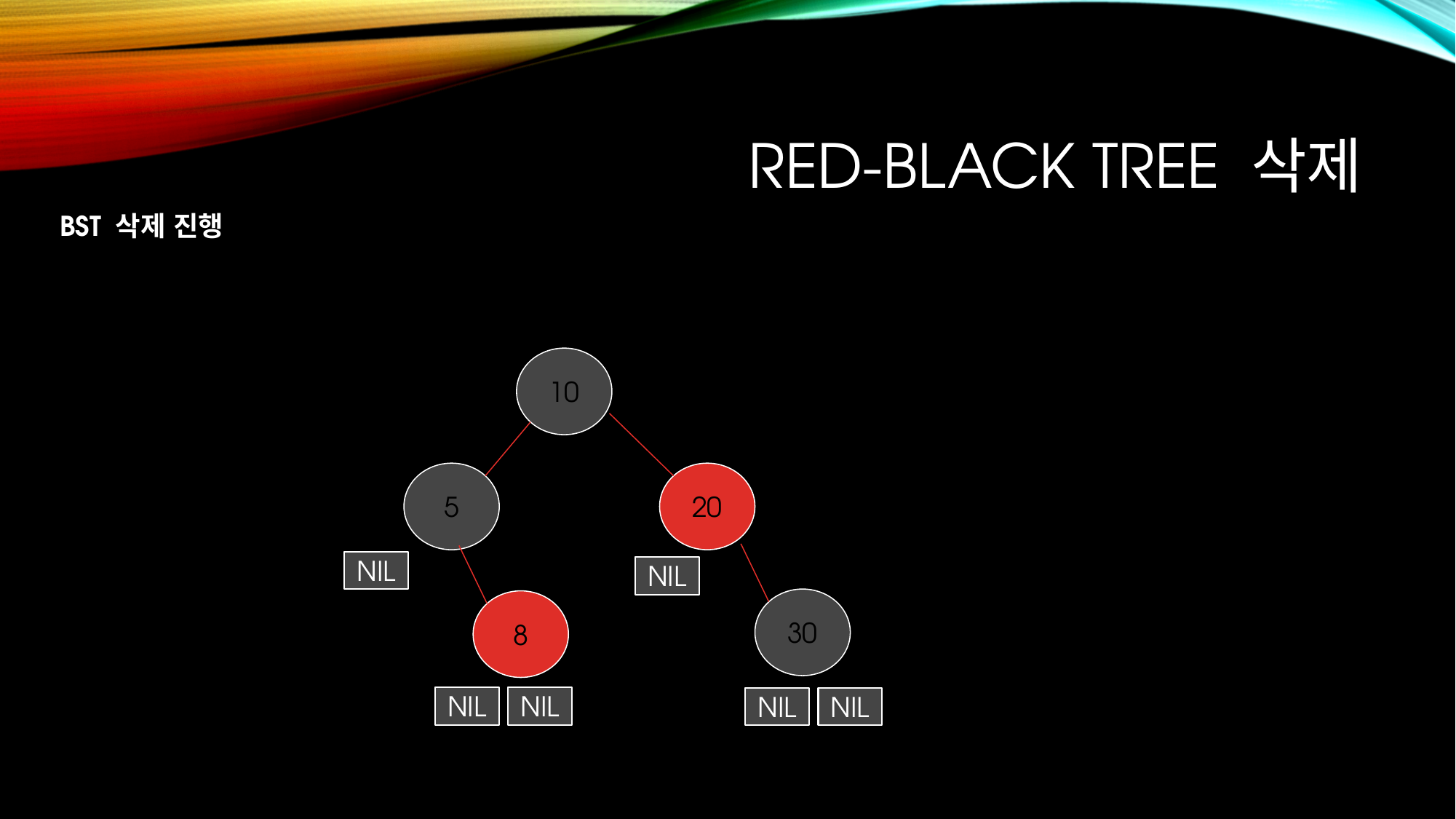

# Red-black tree 삭제
BST 삭제 진행
10
5
20
NIL
NIL
30
8
NIL
NIL
NIL
NIL